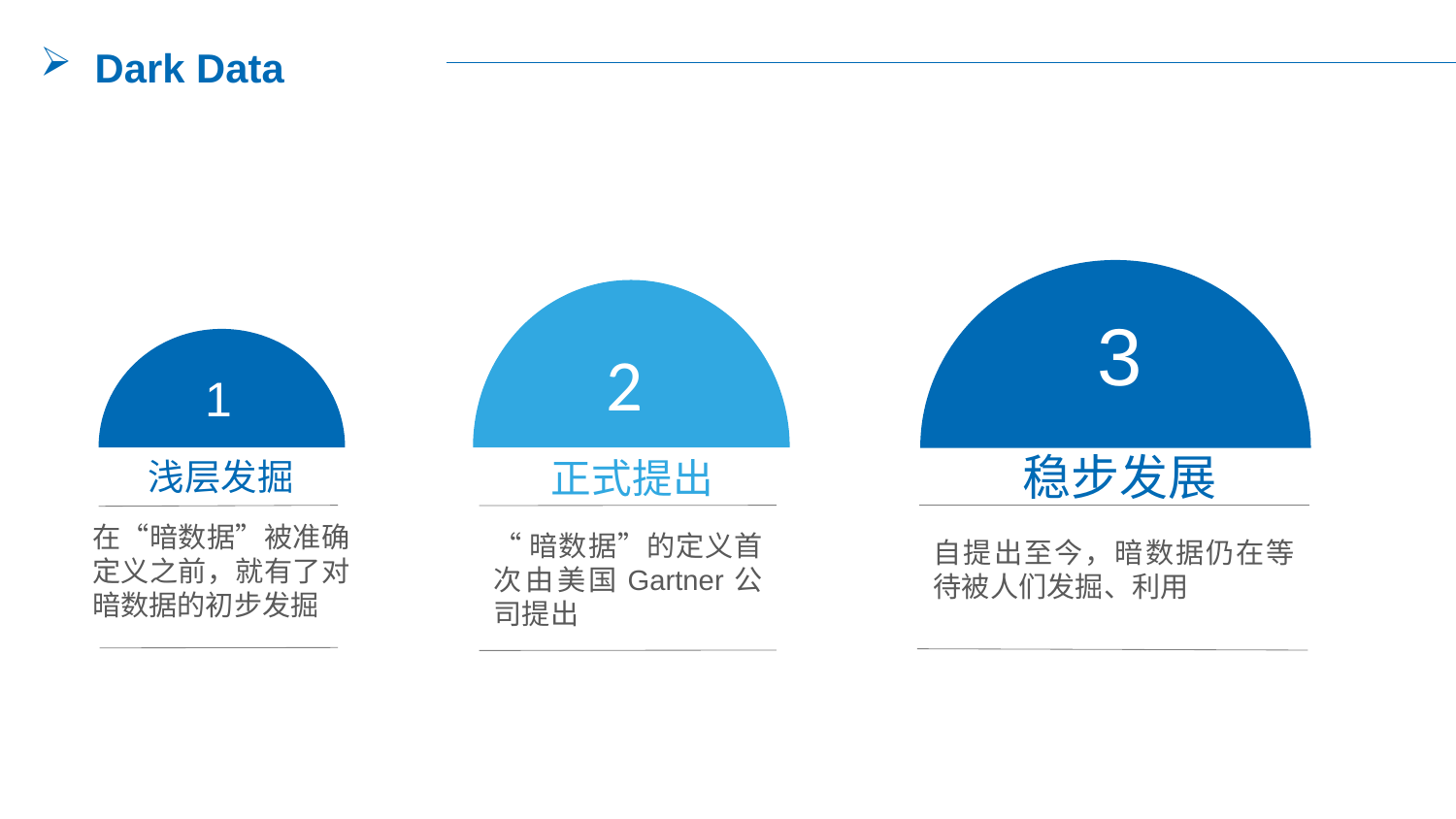

Dark Data

3

2
1
稳步发展
正式提出
浅层发掘

在“暗数据”被准确定义之前，就有了对暗数据的初步发掘
“暗数据”的定义首次由美国Gartner公司提出
自提出至今，暗数据仍在等待被人们发掘、利用